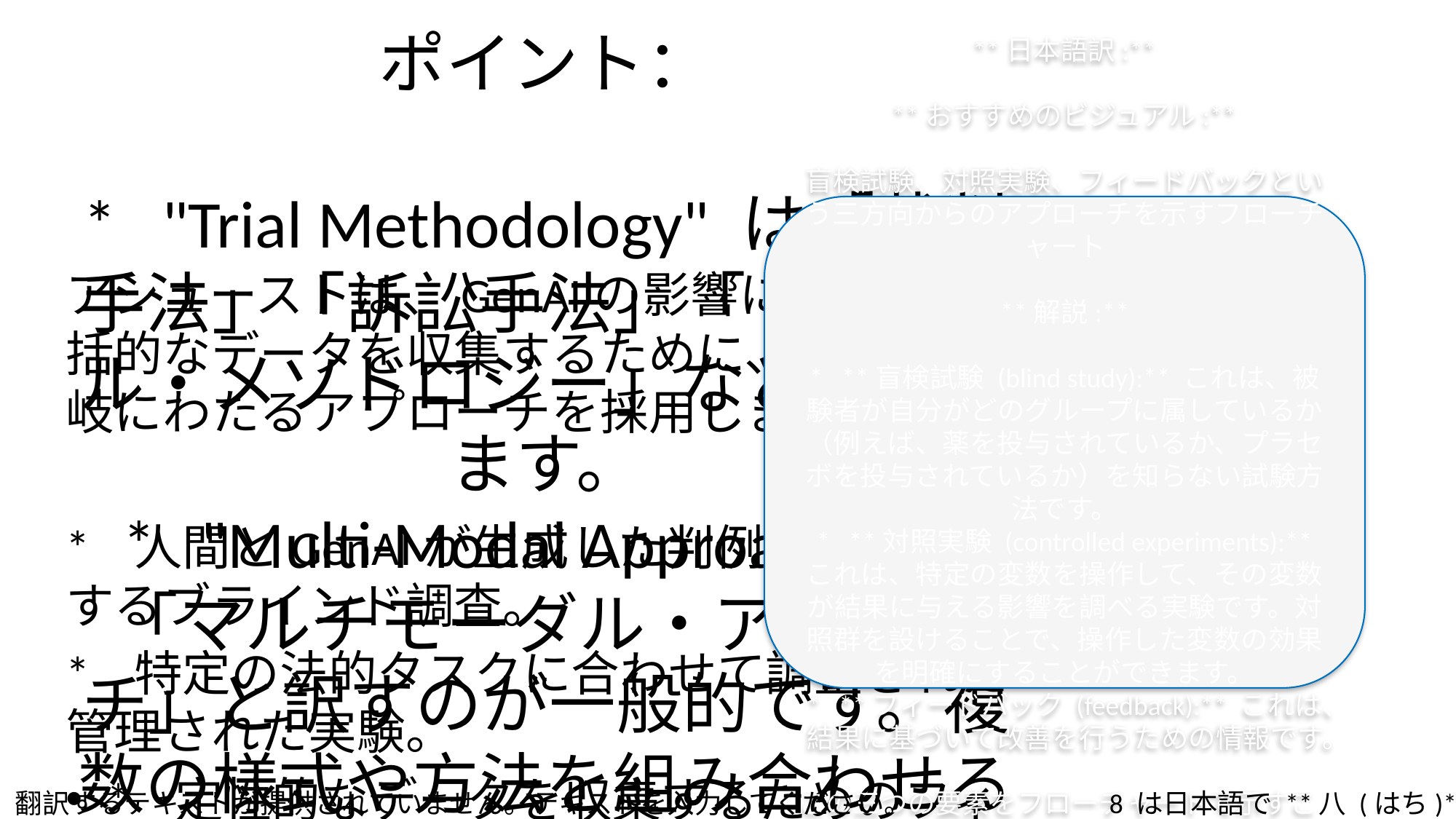

# Ashurstのトライアル・メソドロジー：マルチモーダル・アプローチ

または、

アシャーストの訴訟手法：マルチモーダル・アプローチ

（文脈によって、カタカナ表記の「アシャースト」を「芦村（あしむら）」のような人名にすることも考えられますが、一般的には法律事務所の名前である可能性が高いので、上記二つの訳が適切でしょう。）

ポイント：

*   "Trial Methodology" は「裁判手法」「訴訟手法」「トライアル・メソドロジー」などと訳せます。
*   "Multi-Modal Approach" は「マルチモーダル・アプローチ」と訳すのが一般的です。複数の様式や方法を組み合わせるアプローチ、という意味合いです。

文脈がわかれば、より自然な日本語に翻訳できます。例えば、法律事務所の記事や文書であれば、「アシャーストの訴訟戦略：マルチモーダル・アプローチ」のように、より具体的な表現を用いることも可能です。

アシューストは、GenAIの影響に関する包括的なデータを収集するために、堅牢で多岐にわたるアプローチを採用しました。

*   人間とGenAIが生成した判例要約を比較するブラインド調査。
*   特定の法的タスクに合わせて調整された管理された実験。
*   定性的なデータを収集するためのフィードバック調査とコミュニティフォーラム。

**日本語訳:**

**おすすめのビジュアル:**

盲検試験、対照実験、フィードバックという三方向からのアプローチを示すフローチャート

**解説:**

*   **盲検試験 (blind study):** これは、被験者が自分がどのグループに属しているか（例えば、薬を投与されているか、プラセボを投与されているか）を知らない試験方法です。
*   **対照実験 (controlled experiments):** これは、特定の変数を操作して、その変数が結果に与える影響を調べる実験です。対照群を設けることで、操作した変数の効果を明確にすることができます。
*   **フィードバック (feedback):** これは、結果に基づいて改善を行うための情報です。

この三つの要素をフローチャートで示すことで、研究のプロセスや相互関係を視覚的に理解しやすくすることができます。

申し訳ありませんが、翻訳するテキストが提供されていません。テキストを入力してください。

8 は日本語で **八 (はち)** と訳されます。